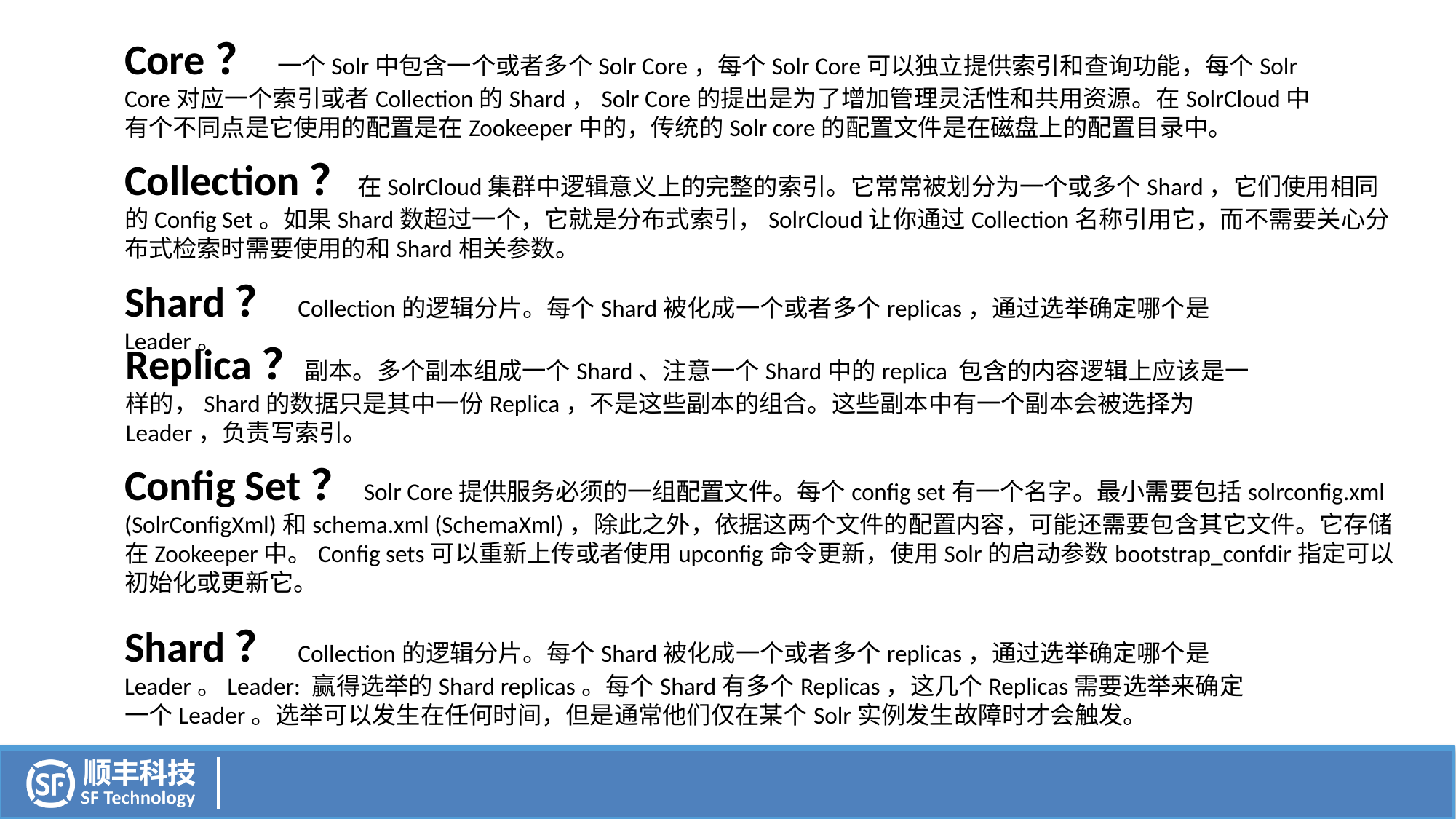

Core？  一个Solr中包含一个或者多个Solr Core，每个Solr Core可以独立提供索引和查询功能，每个Solr Core对应一个索引或者Collection的Shard，Solr Core的提出是为了增加管理灵活性和共用资源。在SolrCloud中有个不同点是它使用的配置是在Zookeeper中的，传统的Solr core的配置文件是在磁盘上的配置目录中。
Collection？ 在SolrCloud集群中逻辑意义上的完整的索引。它常常被划分为一个或多个Shard，它们使用相同的Config Set。如果Shard数超过一个，它就是分布式索引，SolrCloud让你通过Collection名称引用它，而不需要关心分布式检索时需要使用的和Shard相关参数。
Shard？ Collection的逻辑分片。每个Shard被化成一个或者多个replicas，通过选举确定哪个是Leader。
Replica？副本。多个副本组成一个Shard、注意一个Shard中的replica 包含的内容逻辑上应该是一样的，Shard的数据只是其中一份Replica，不是这些副本的组合。这些副本中有一个副本会被选择为Leader，负责写索引。
Config Set？Solr Core提供服务必须的一组配置文件。每个config set有一个名字。最小需要包括solrconfig.xml (SolrConfigXml)和schema.xml (SchemaXml)，除此之外，依据这两个文件的配置内容，可能还需要包含其它文件。它存储在Zookeeper中。Config sets可以重新上传或者使用upconfig命令更新，使用Solr的启动参数bootstrap_confdir指定可以初始化或更新它。
Shard？ Collection的逻辑分片。每个Shard被化成一个或者多个replicas，通过选举确定哪个是Leader。Leader: 赢得选举的Shard replicas。每个Shard有多个Replicas，这几个Replicas需要选举来确定一个Leader。选举可以发生在任何时间，但是通常他们仅在某个Solr实例发生故障时才会触发。